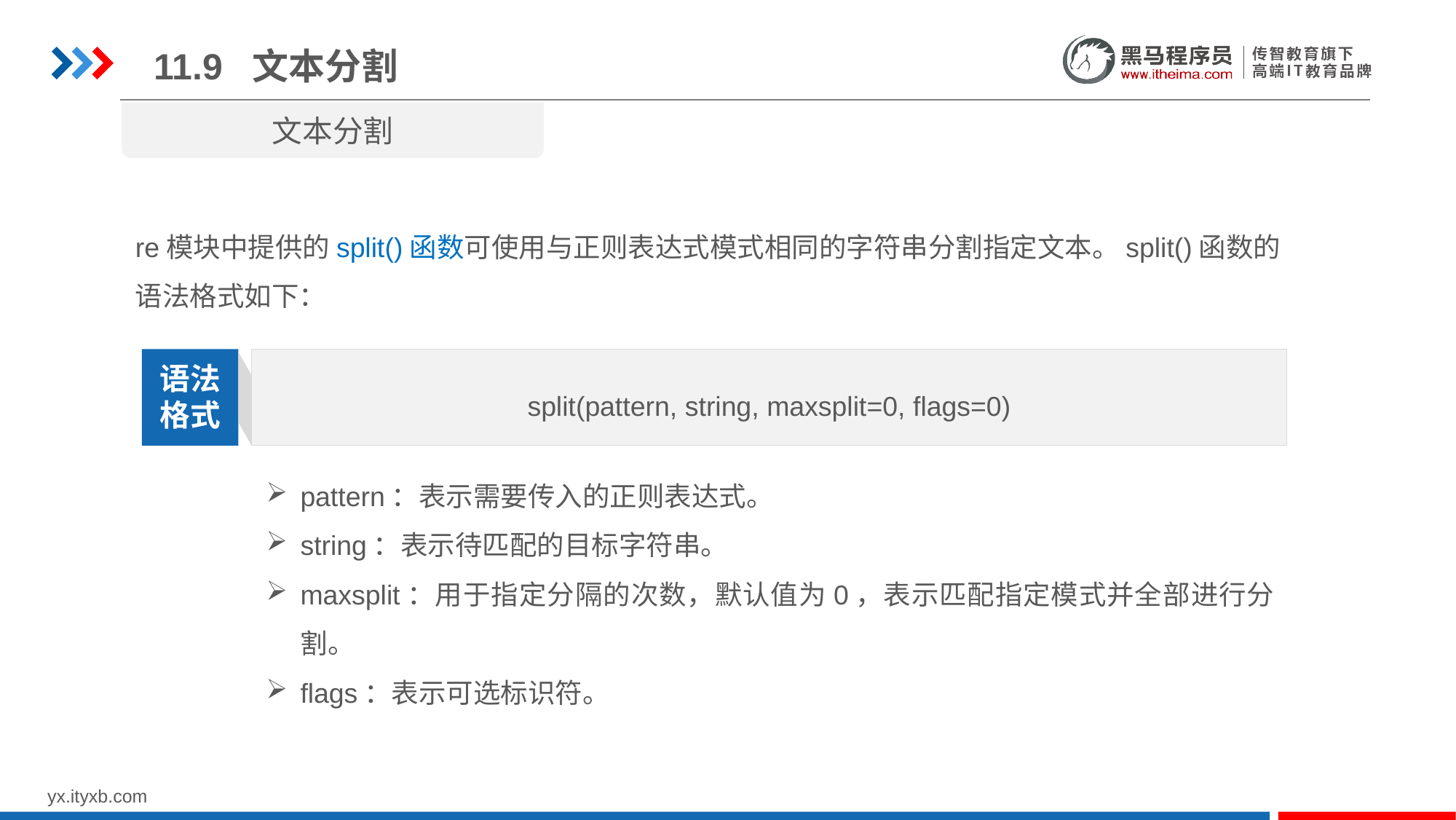

11.9  文本分割

文本分割
re模块中提供的split()函数可使用与正则表达式模式相同的字符串分割指定文本。split()函数的语法格式如下：

split(pattern, string, maxsplit=0, flags=0)

语法
格式
pattern：表示需要传入的正则表达式。
string：表示待匹配的目标字符串。
maxsplit：用于指定分隔的次数，默认值为0，表示匹配指定模式并全部进行分割。
flags：表示可选标识符。